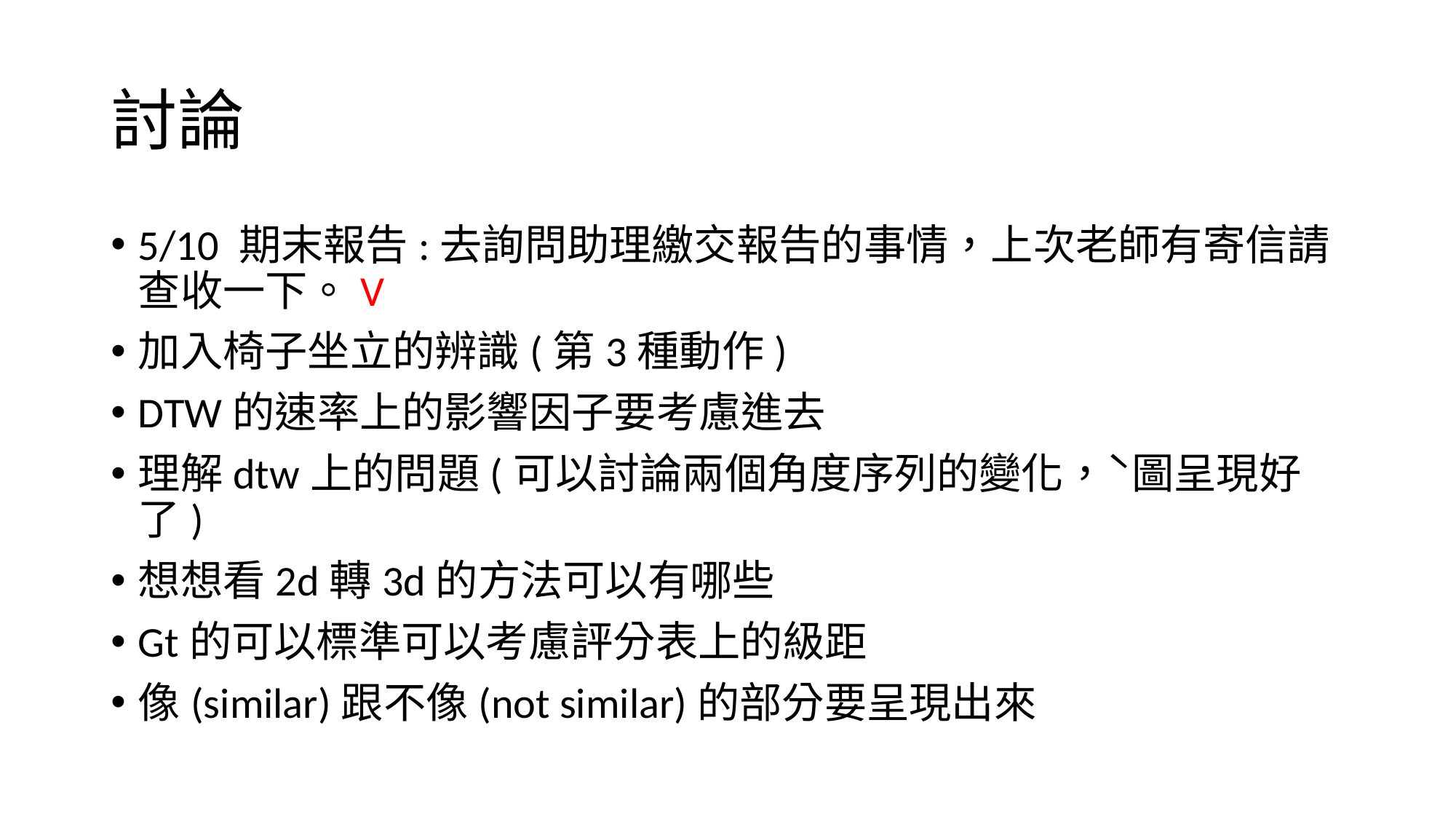

# 討論
5/10 期末報告:去詢問助理繳交報告的事情，上次老師有寄信請查收一下。V
加入椅子坐立的辨識(第3種動作)
DTW的速率上的影響因子要考慮進去
理解dtw上的問題(可以討論兩個角度序列的變化，ˋ圖呈現好了)
想想看2d轉3d的方法可以有哪些
Gt的可以標準可以考慮評分表上的級距
像(similar)跟不像(not similar)的部分要呈現出來